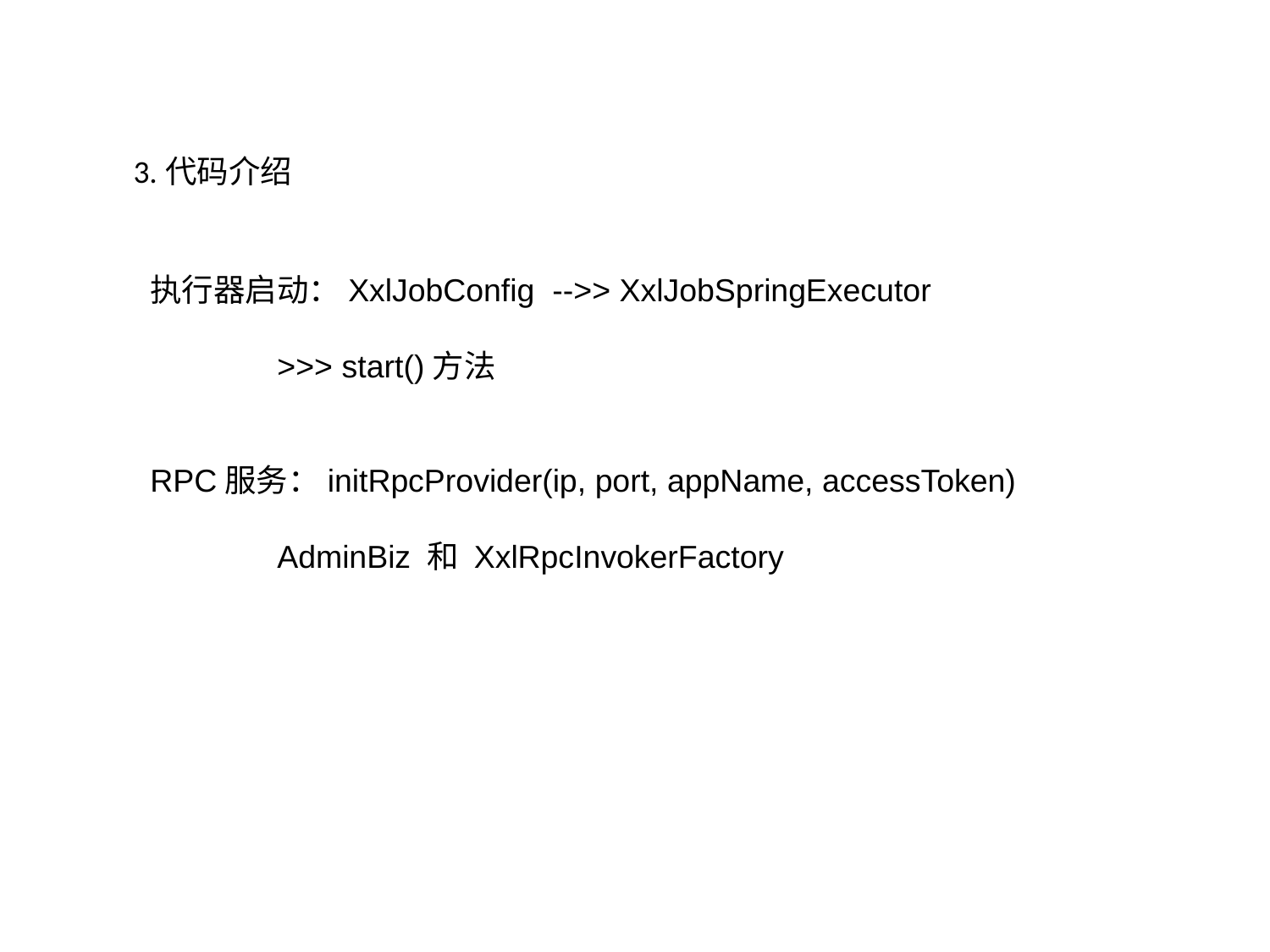

3.代码介绍
执行器启动：XxlJobConfig  -->> XxlJobSpringExecutor

	>>> start()方法

RPC服务：initRpcProvider(ip, port, appName, accessToken)

	AdminBiz 和 XxlRpcInvokerFactory

点击添加文本
点击添加文本
点击添加文本
点击添加文本
点击添加文本
点击添加文本
点击添加文本